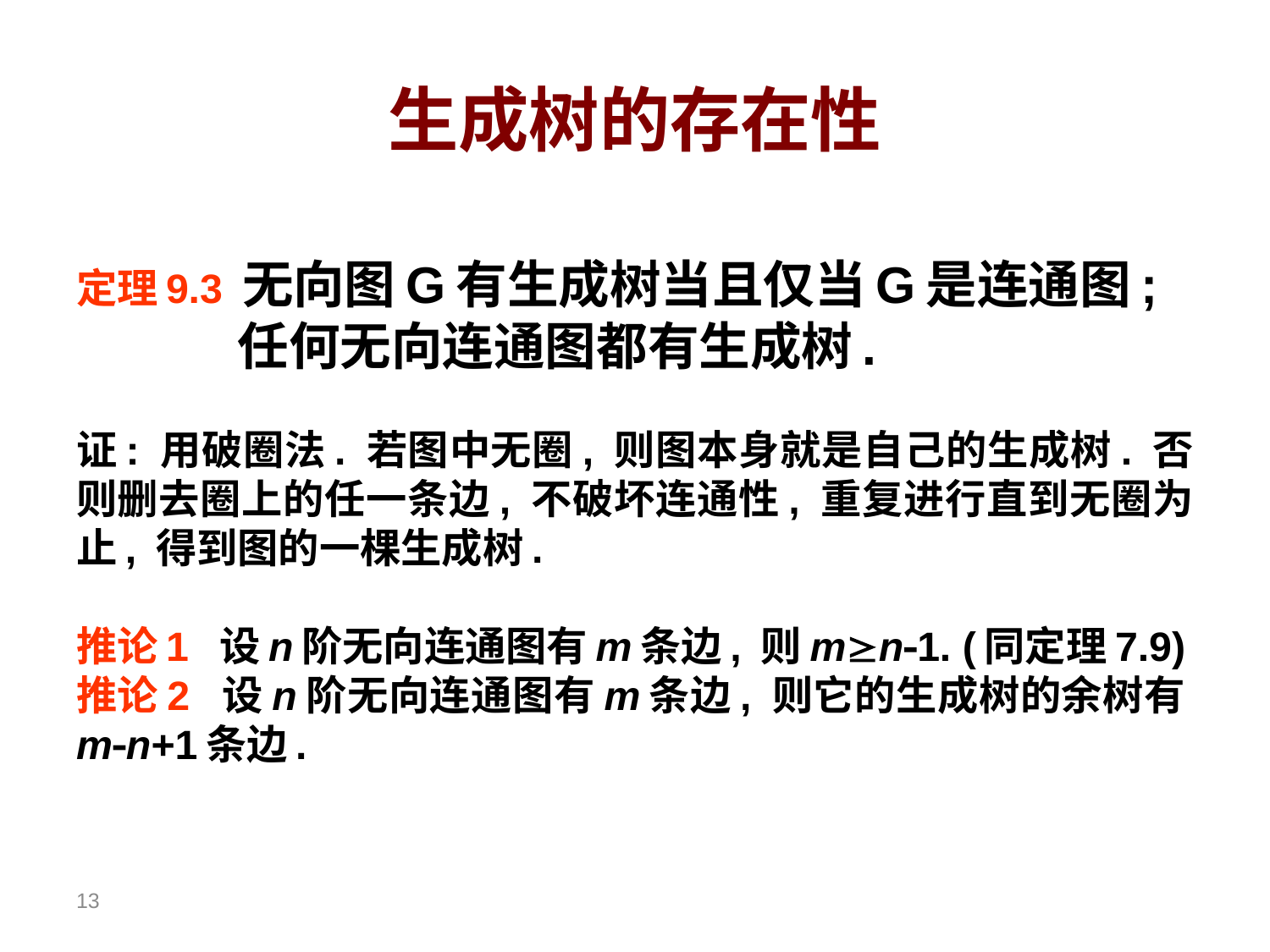

# 生成树的存在性
定理9.3 无向图G有生成树当且仅当G是连通图;
             任何无向连通图都有生成树.

证: 用破圈法. 若图中无圈, 则图本身就是自己的生成树. 否则删去圈上的任一条边, 不破坏连通性, 重复进行直到无圈为止, 得到图的一棵生成树.

推论1  设n阶无向连通图有m条边, 则m≥n−1. (同定理7.9)
推论2  设n阶无向连通图有m条边, 则它的生成树的余树有m−n+1条边.
13